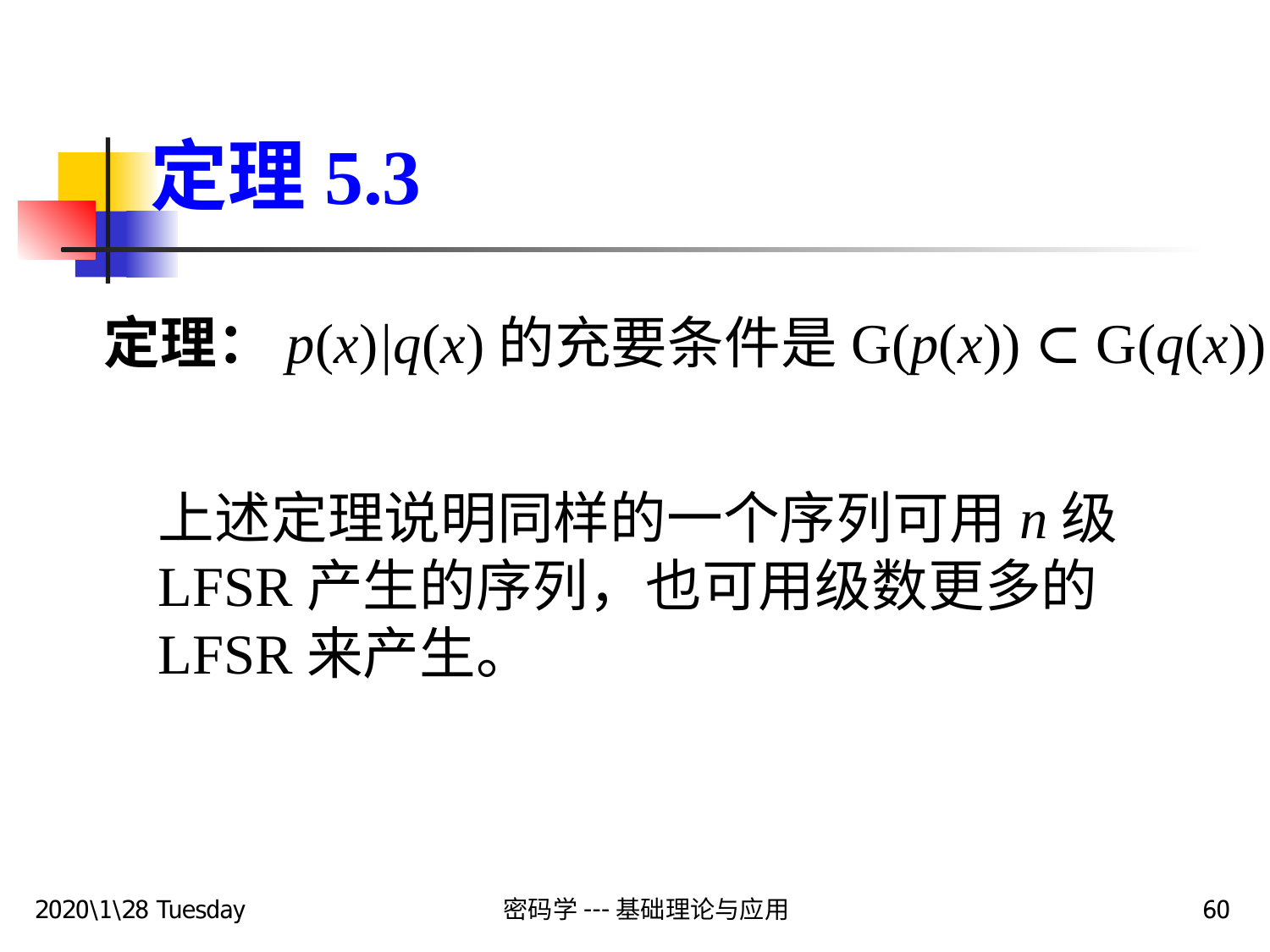

定理5.3
定理：p(x)|q(x)的充要条件是G(p(x)) ⊂ G(q(x))
上述定理说明同样的一个序列可用n级LFSR产生的序列，也可用级数更多的LFSR来产生。
2020\1\28 Tuesday
密码学---基础理论与应用
60